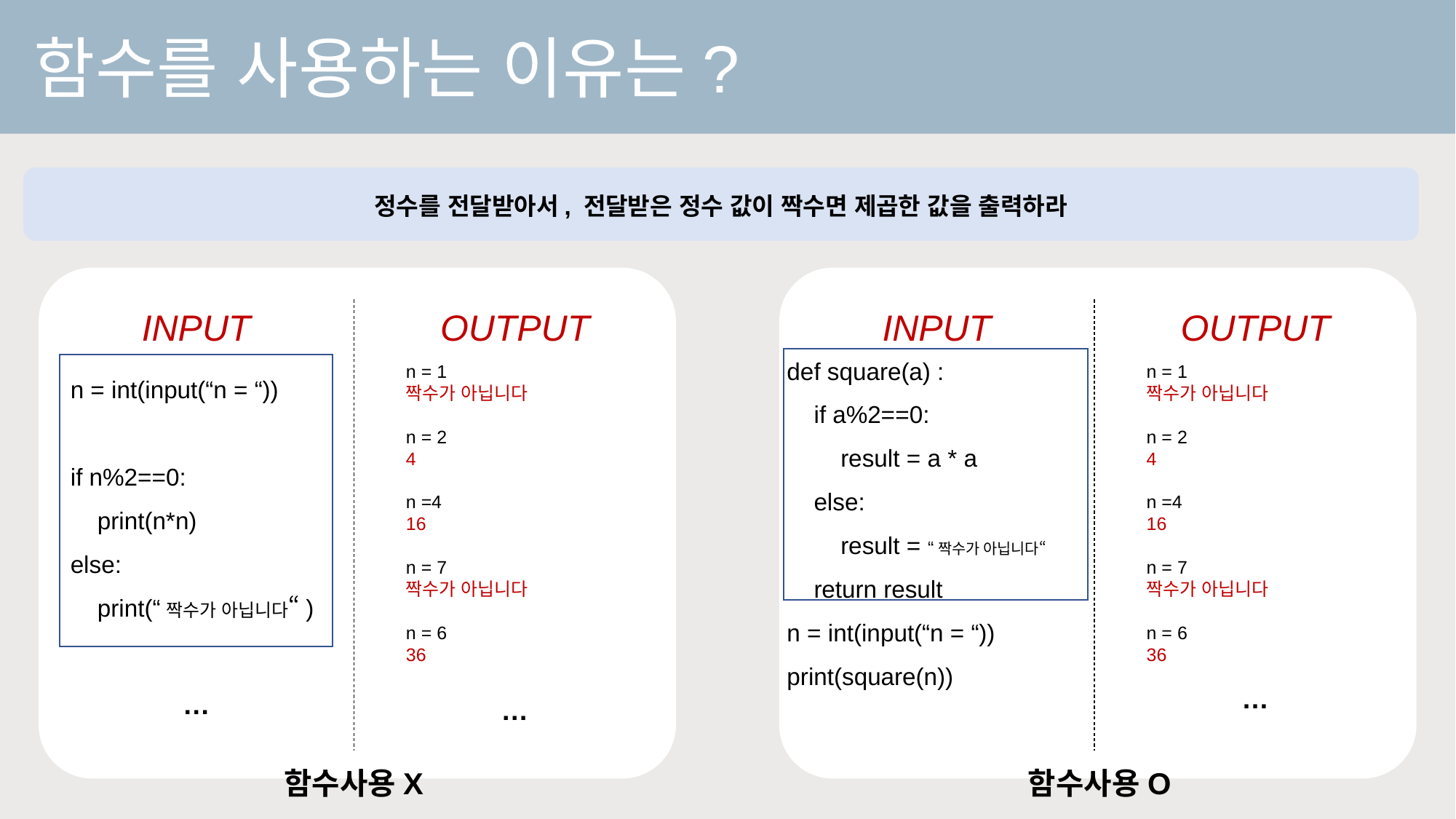

함수를 사용하는 이유는?
정수를 전달받아서, 전달받은 정수 값이 짝수면 제곱한 값을 출력하라

INPUT
OUTPUT
n = int(input(“n = “))

if n%2==0:
    print(n*n)
else:
    print(“짝수가 아닙니다“)

n = 1
짝수가 아닙니다

n = 2
4

n =4
16

n = 7
짝수가 아닙니다

n = 6
36
…
…

INPUT
OUTPUT
def square(a) :
    if a%2==0:
        result = a * a
    else:
        result = “짝수가 아닙니다“
    return result
n = int(input(“n = “))
print(square(n))

n = 1
짝수가 아닙니다

n = 2
4

n =4
16

n = 7
짝수가 아닙니다

n = 6
36
…
함수사용X
함수사용O